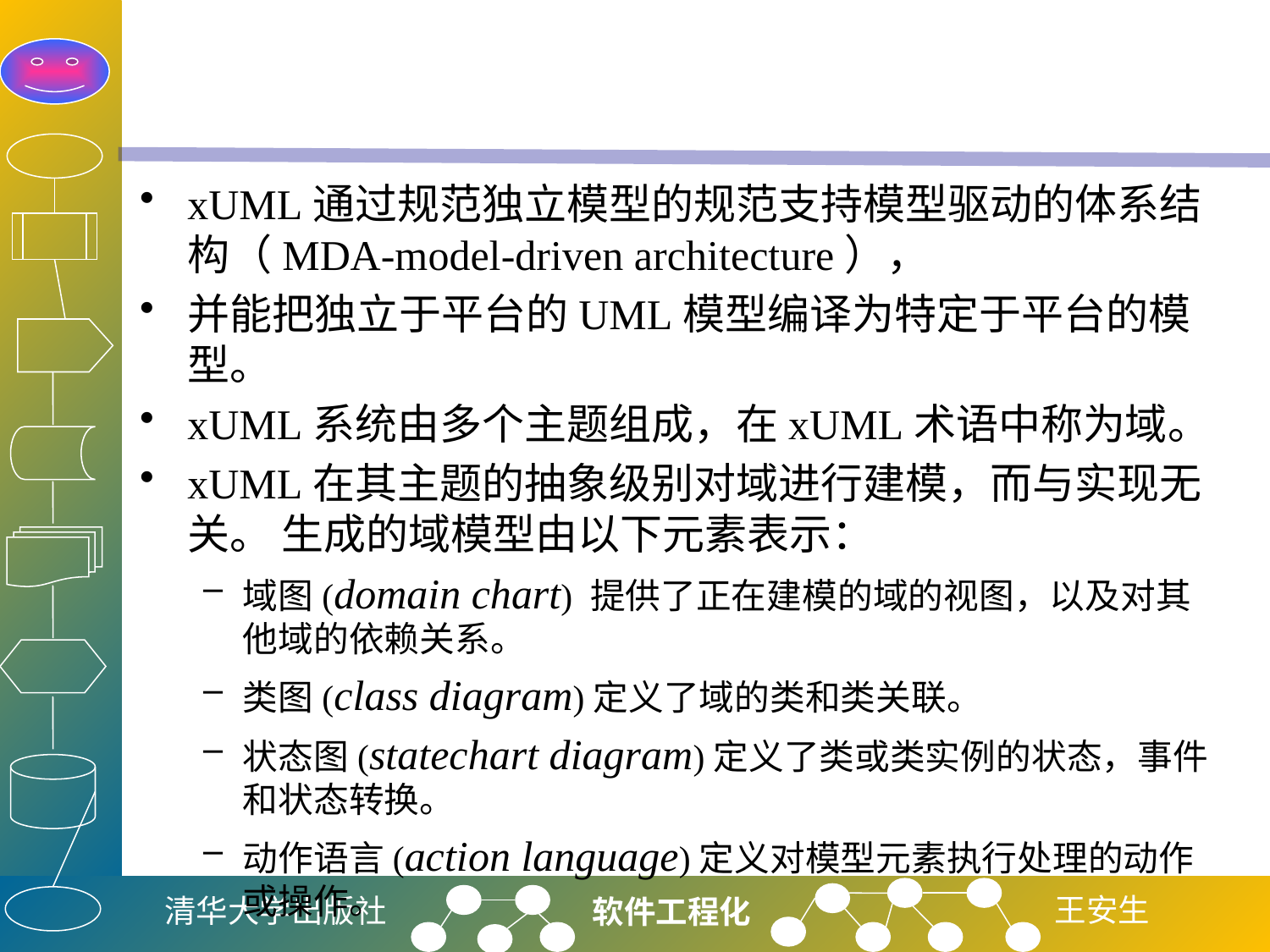

#
xUML通过规范独立模型的规范支持模型驱动的体系结构（MDA-model-driven architecture），
并能把独立于平台的UML模型编译为特定于平台的模型。
xUML系统由多个主题组成，在xUML术语中称为域。
xUML在其主题的抽象级别对域进行建模，而与实现无关。 生成的域模型由以下元素表示：
域图(domain chart) 提供了正在建模的域的视图，以及对其他域的依赖关系。
类图(class diagram)定义了域的类和类关联。
状态图(statechart diagram)定义了类或类实例的状态，事件和状态转换。
动作语言(action language)定义对模型元素执行处理的动作或操作。